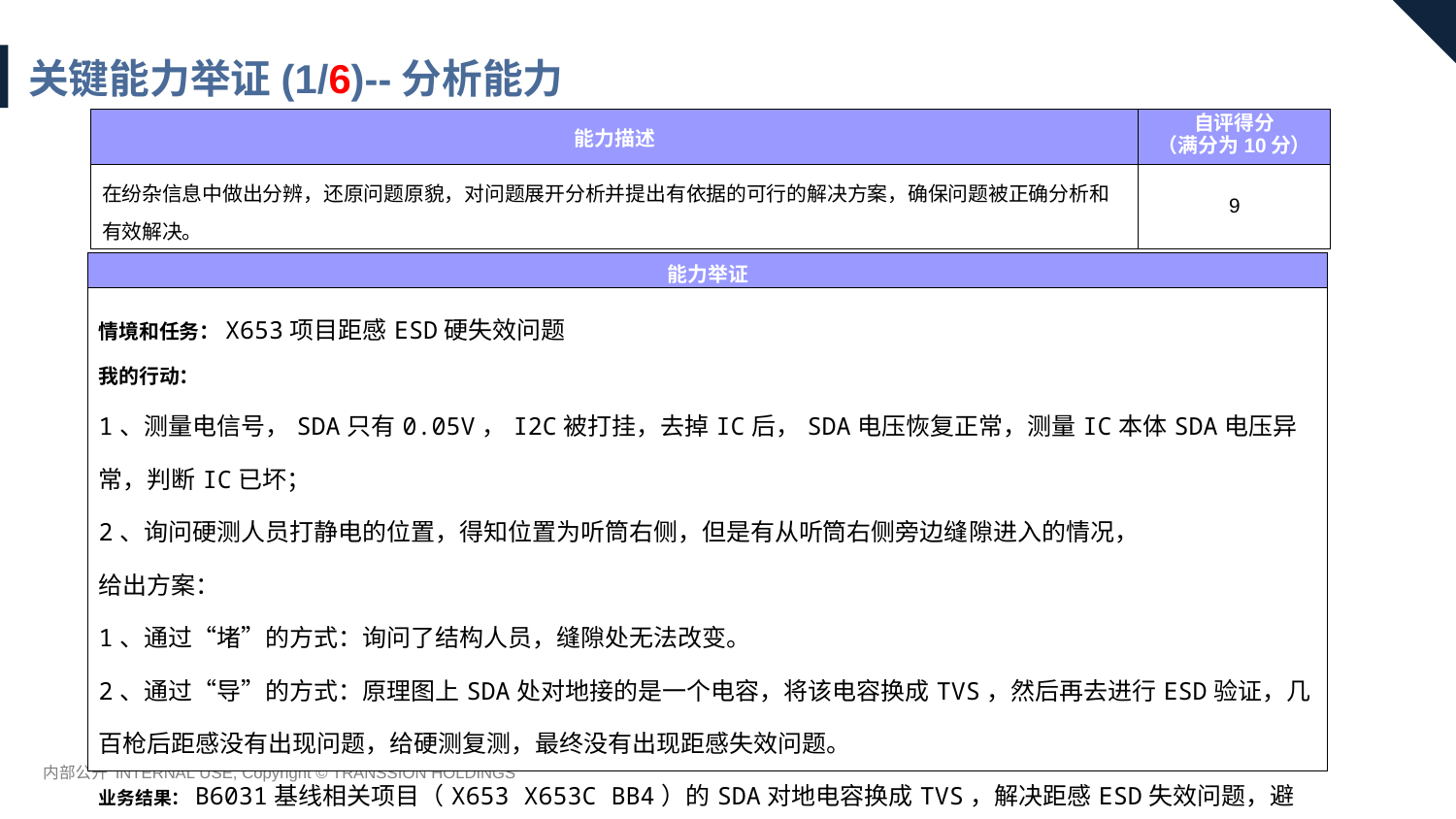

关键能力举证(1/6)--分析能力
| 能力描述 | 自评得分 （满分为10分） |
| --- | --- |
| 在纷杂信息中做出分辨，还原问题原貌，对问题展开分析并提出有依据的可行的解决方案，确保问题被正确分析和有效解决。 | 9 |
| 能力举证 |
| --- |
| 情境和任务：X653项目距感ESD硬失效问题 我的行动： 1、测量电信号，SDA只有0.05V，I2C被打挂，去掉IC后，SDA电压恢复正常，测量IC本体SDA电压异常，判断IC已坏； 2、询问硬测人员打静电的位置，得知位置为听筒右侧，但是有从听筒右侧旁边缝隙进入的情况， 给出方案： 1、通过“堵”的方式：询问了结构人员，缝隙处无法改变。 2、通过“导”的方式：原理图上SDA处对地接的是一个电容，将该电容换成TVS，然后再去进行ESD验证，几百枪后距感没有出现问题，给硬测复测，最终没有出现距感失效问题。 业务结果：B6031基线相关项目（X653 X653C BB4）的SDA对地电容换成TVS，解决距感ESD失效问题，避免其他项目再次出现此问题。 |